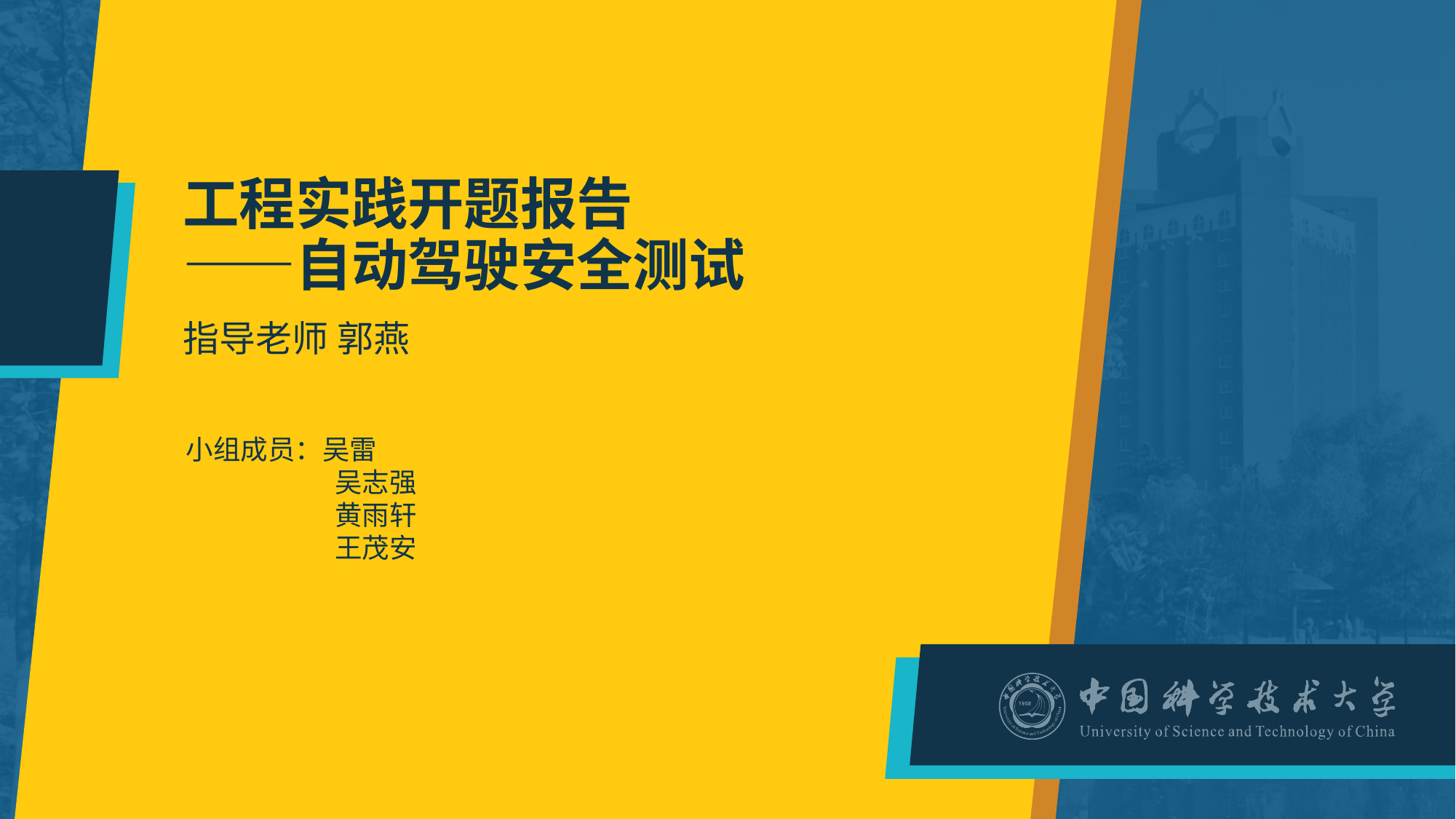

# 工程实践开题报告 ——自动驾驶安全测试
指导老师 郭燕
小组成员：吴雷
                       吴志强
                       黄雨轩
                       王茂安